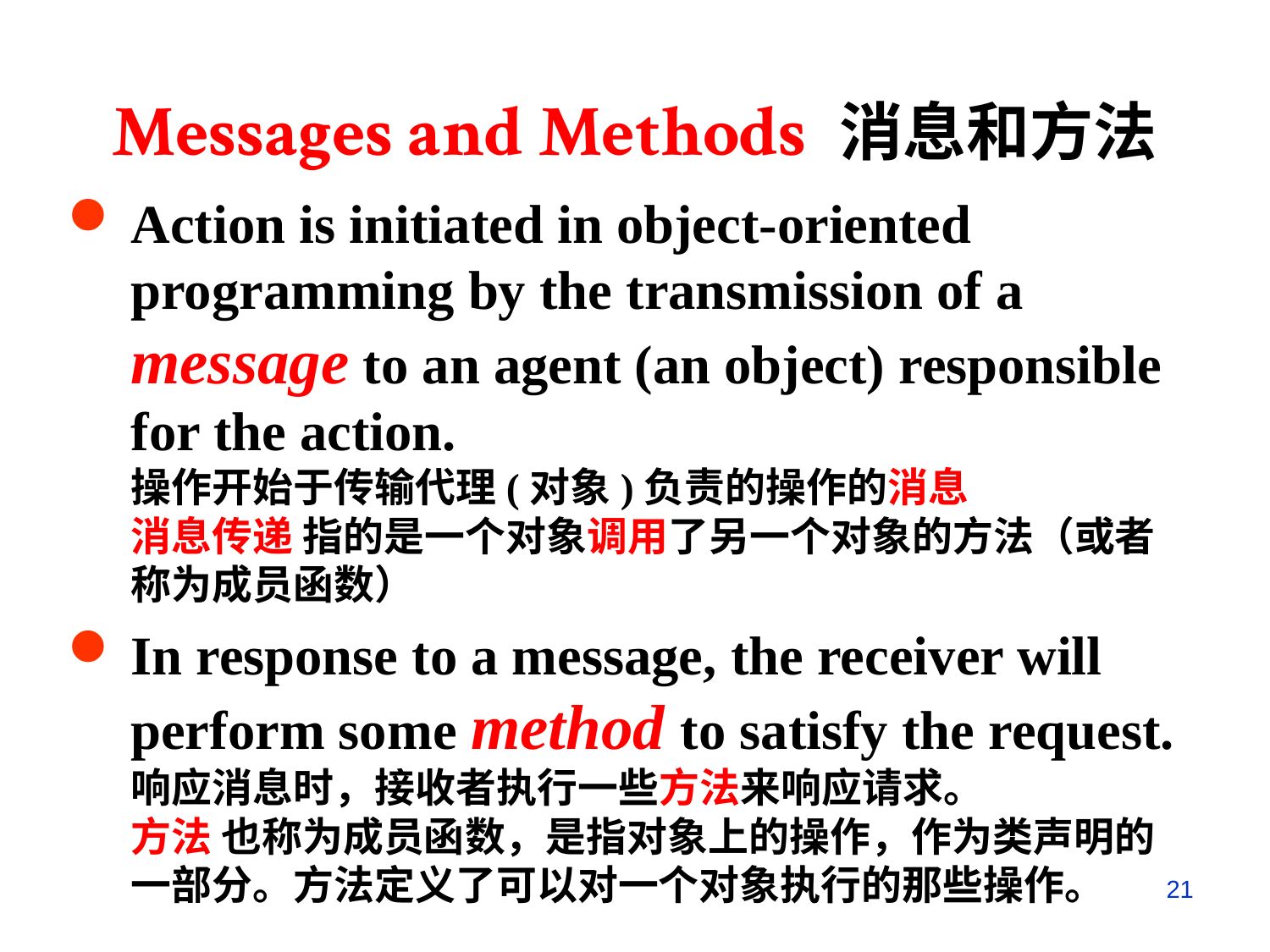

Messages and Methods 消息和方法
Action is initiated in object-oriented programming by the transmission of a message to an agent (an object) responsible for the action.
操作开始于传输代理(对象)负责的操作的消息
消息传递 指的是一个对象调用了另一个对象的方法（或者称为成员函数）
In response to a message, the receiver will perform some method to satisfy the request.
响应消息时，接收者执行一些方法来响应请求。
方法 也称为成员函数，是指对象上的操作，作为类声明的一部分。方法定义了可以对一个对象执行的那些操作。

21